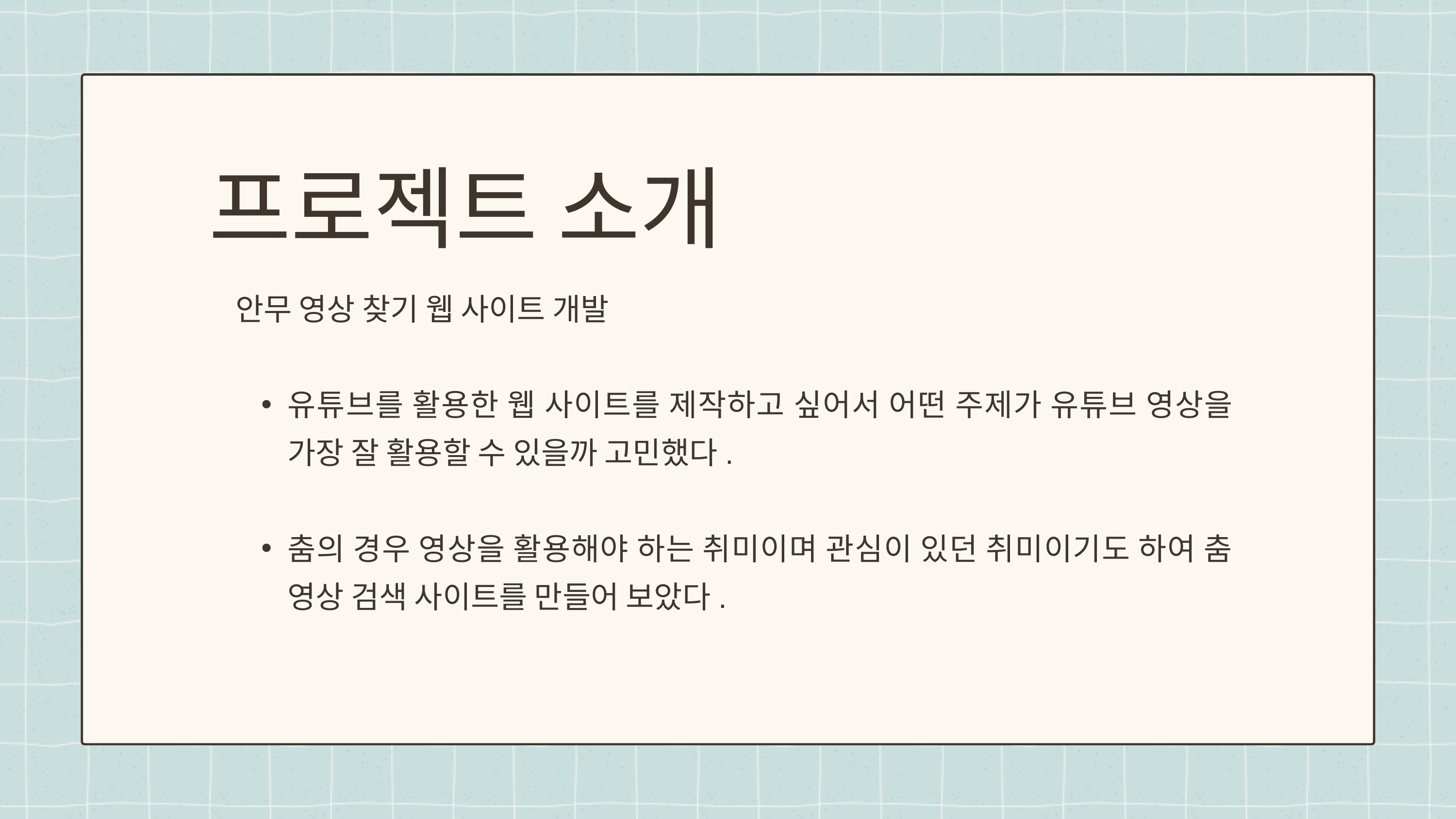

프로젝트 소개
안무 영상 찾기 웹 사이트 개발

유튜브를 활용한 웹 사이트를 제작하고 싶어서 어떤 주제가 유튜브 영상을 가장 잘 활용할 수 있을까 고민했다.

춤의 경우 영상을 활용해야 하는 취미이며 관심이 있던 취미이기도 하여 춤 영상 검색 사이트를 만들어 보았다.